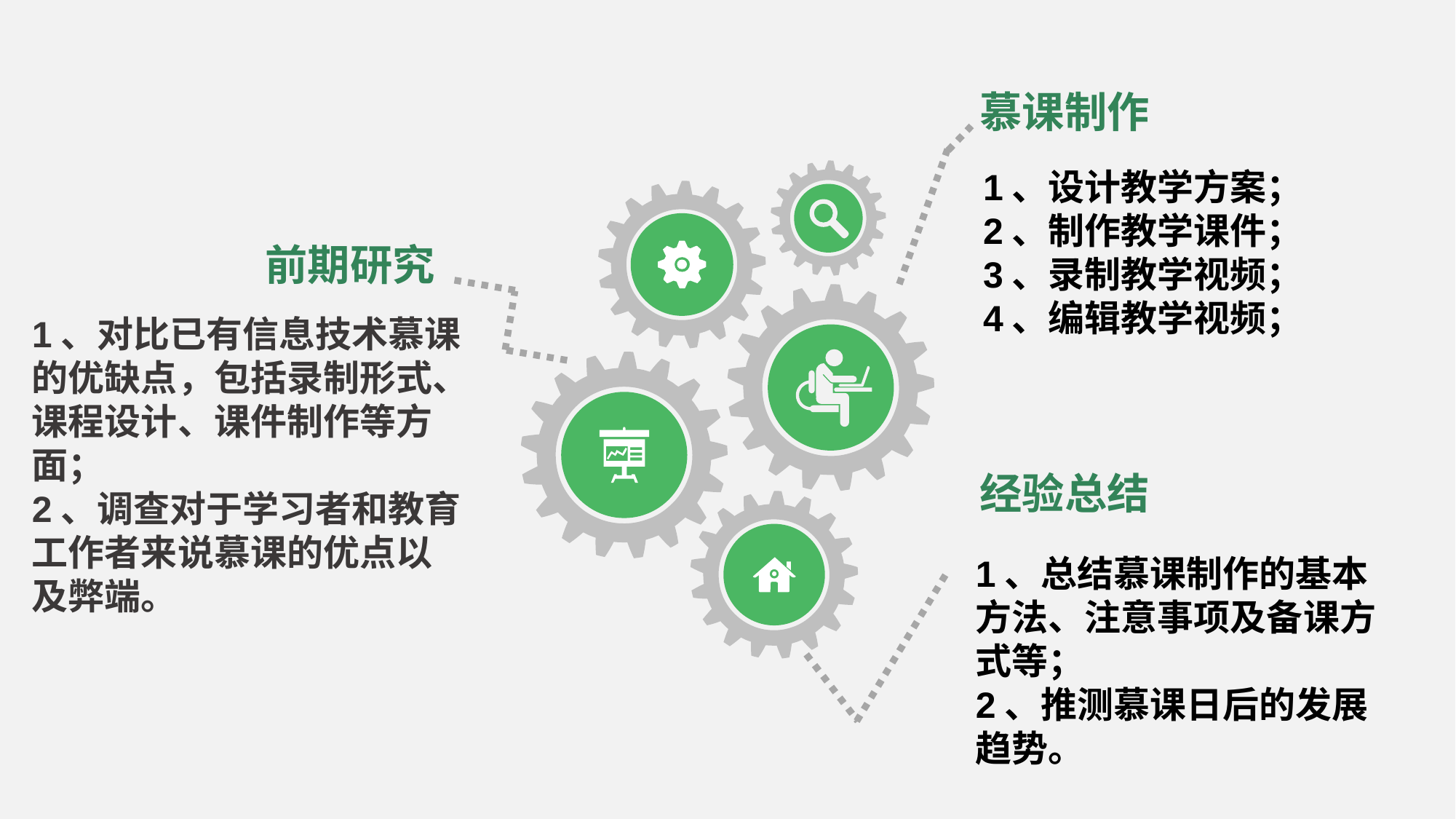

慕课制作
1、设计教学方案；
2、制作教学课件；
3、录制教学视频；
4、编辑教学视频；

前期研究

1、对比已有信息技术慕课的优缺点，包括录制形式、课程设计、课件制作等方面；
2、调查对于学习者和教育工作者来说慕课的优点以及弊端。

经验总结

1、总结慕课制作的基本方法、注意事项及备课方式等；
2、推测慕课日后的发展趋势。